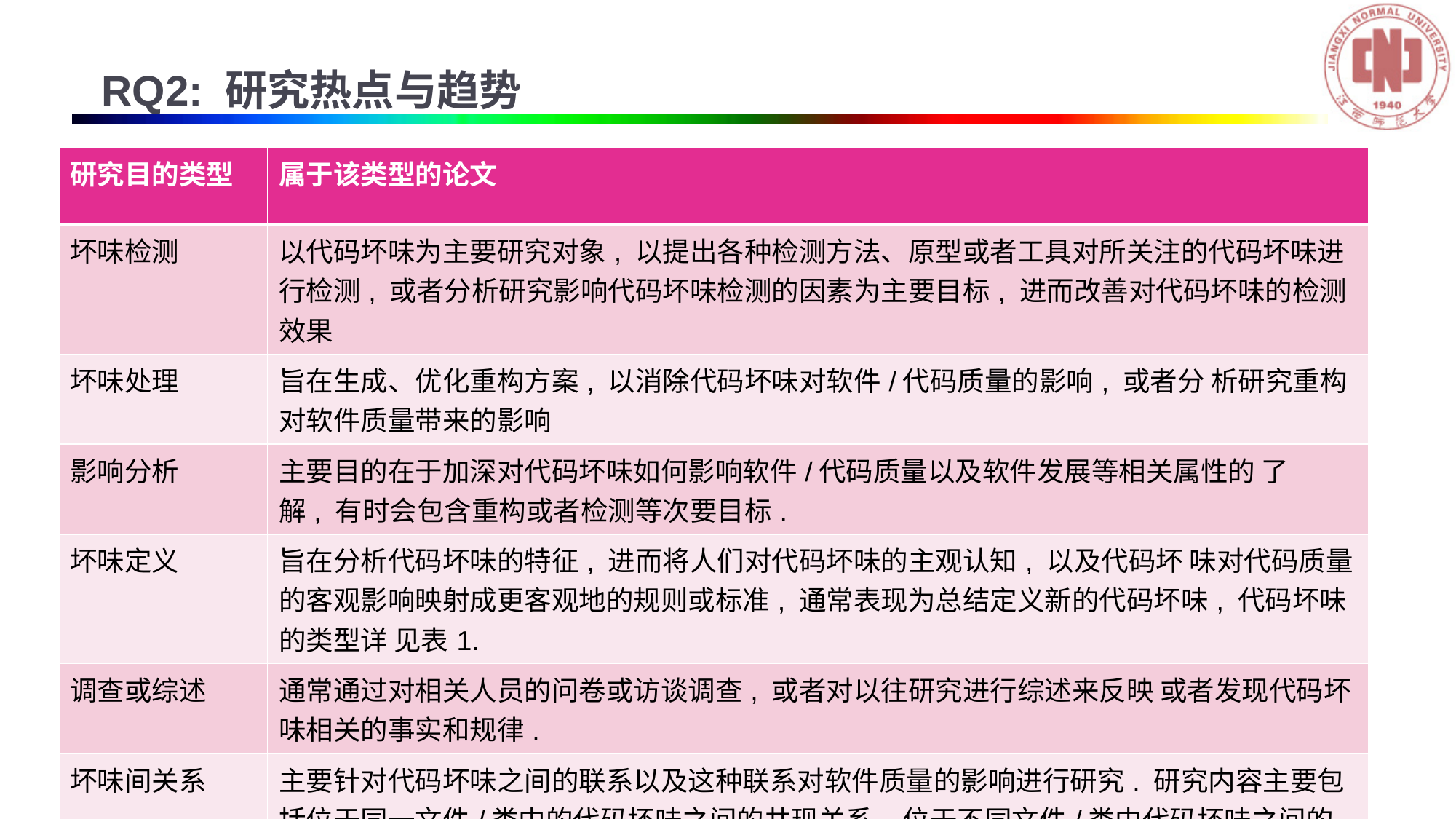

RQ2: 研究热点与趋势
| 研究目的类型 | 属于该类型的论文 |
| --- | --- |
| 坏味检测 | 以代码坏味为主要研究对象, 以提出各种检测方法、原型或者工具对所关注的代码坏味进行检测, 或者分析研究影响代码坏味检测的因素为主要目标, 进而改善对代码坏味的检测效果 |
| 坏味处理 | 旨在生成、优化重构方案, 以消除代码坏味对软件/代码质量的影响, 或者分 析研究重构对软件质量带来的影响 |
| 影响分析 | 主要目的在于加深对代码坏味如何影响软件/代码质量以及软件发展等相关属性的 了解, 有时会包含重构或者检测等次要目标. |
| 坏味定义 | 旨在分析代码坏味的特征, 进而将人们对代码坏味的主观认知, 以及代码坏 味对代码质量的客观影响映射成更客观地的规则或标准, 通常表现为总结定义新的代码坏味, 代码坏味的类型详 见表1. |
| 调查或综述 | 通常通过对相关人员的问卷或访谈调查, 或者对以往研究进行综述来反映 或者发现代码坏味相关的事实和规律. |
| 坏味间关系 | 主要针对代码坏味之间的联系以及这种联系对软件质量的影响进行研究. 研究内容主要包括位于同一文件/类中的代码坏味之间的共现关系, 位于不同文件/类中代码坏味之间的耦合依赖 关系, 以及代码坏味之间联系对坏味检测、处理以及代码质量的影响. |
17